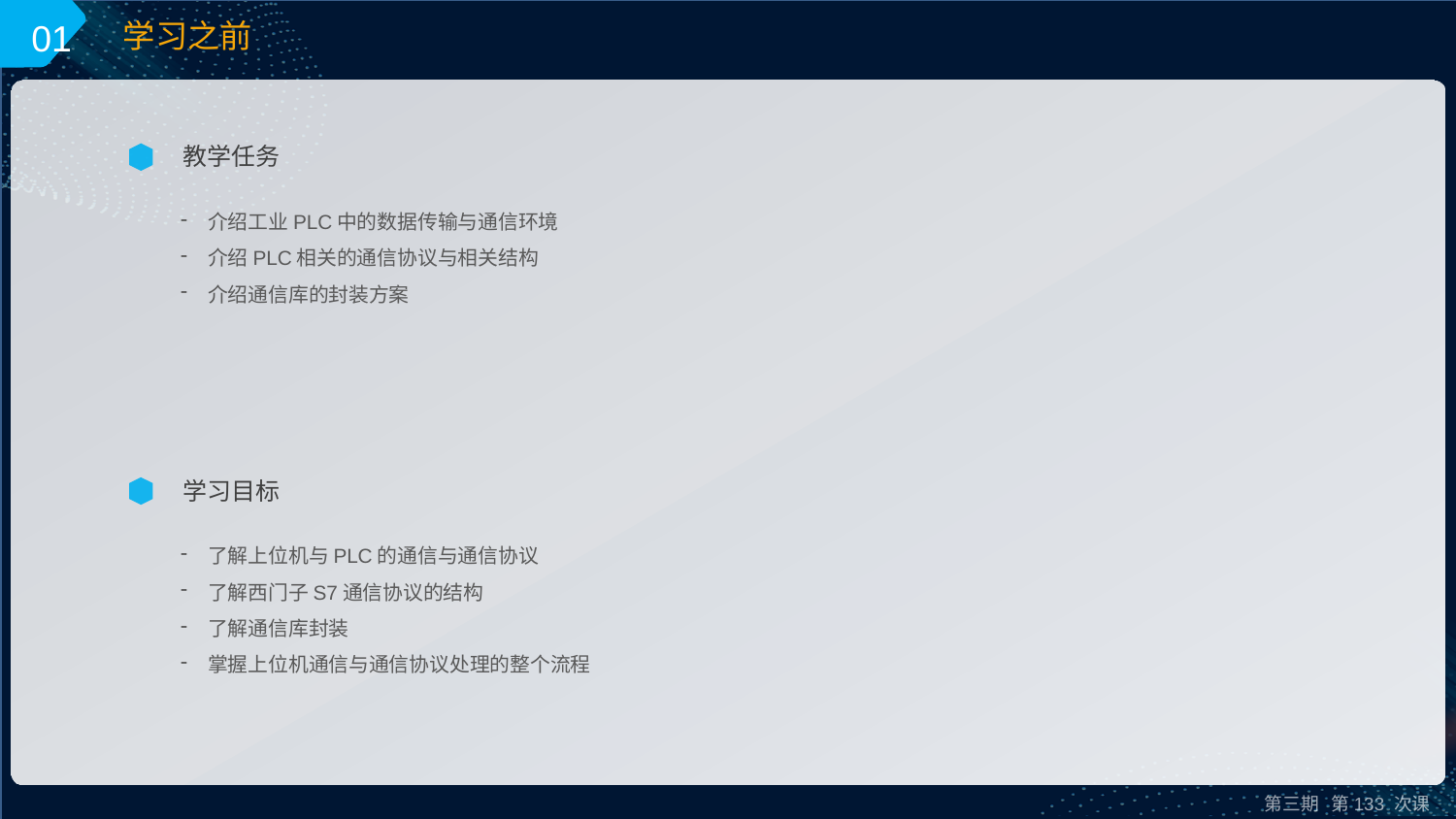

01
学习之前
教学任务

介绍工业PLC中的数据传输与通信环境
介绍PLC相关的通信协议与相关结构
介绍通信库的封装方案

学习目标

了解上位机与PLC的通信与通信协议
了解西门子S7通信协议的结构
了解通信库封装
掌握上位机通信与通信协议处理的整个流程